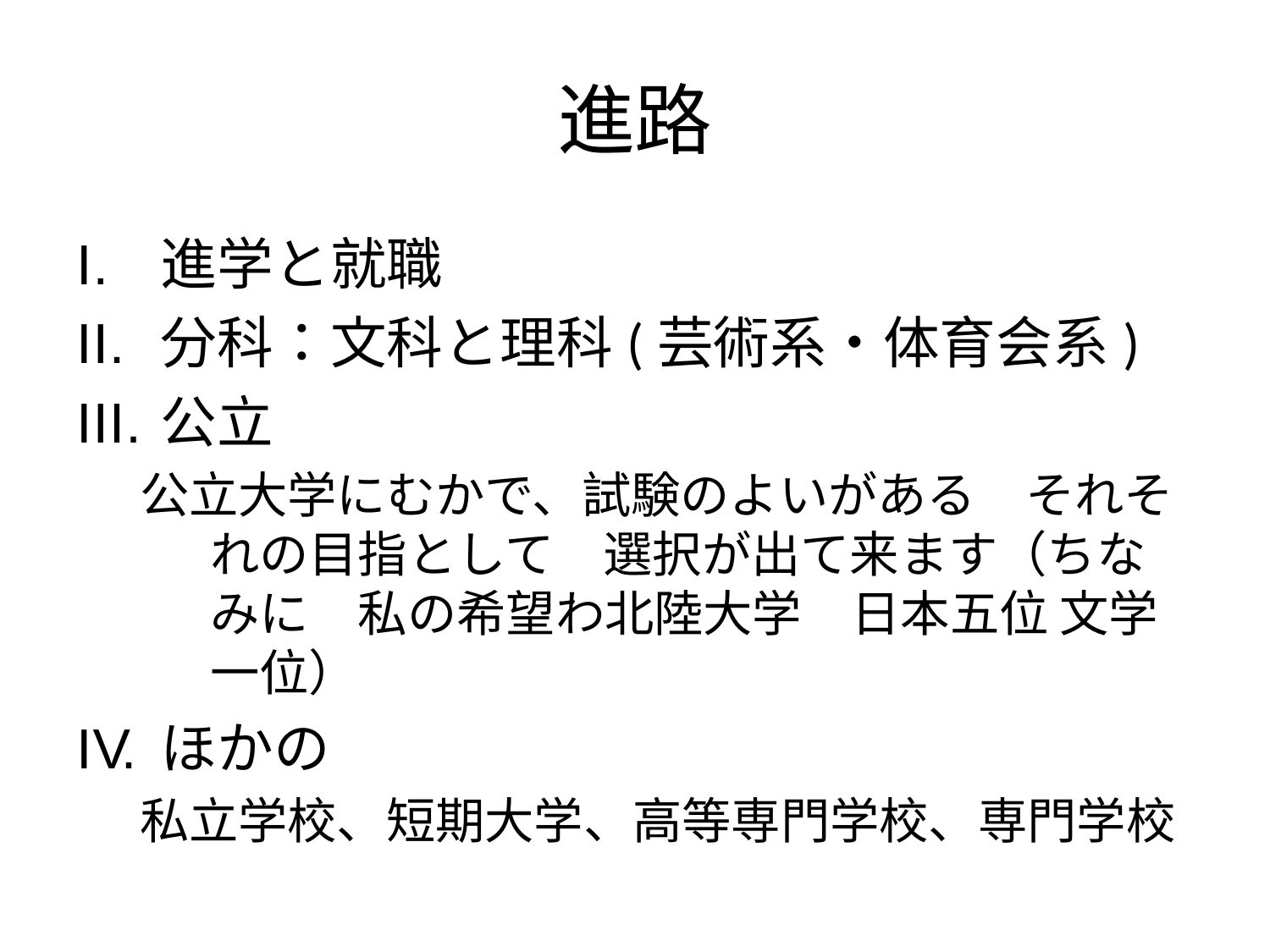

# 進路
進学と就職
分科：文科と理科(芸術系・体育会系)
公立
公立大学にむかで、試験のよいがある　それそれの目指として　選択が出て来ます（ちなみに　私の希望わ北陸大学　日本五位 文学一位）
ほかの
私立学校、短期大学、高等専門学校、専門学校